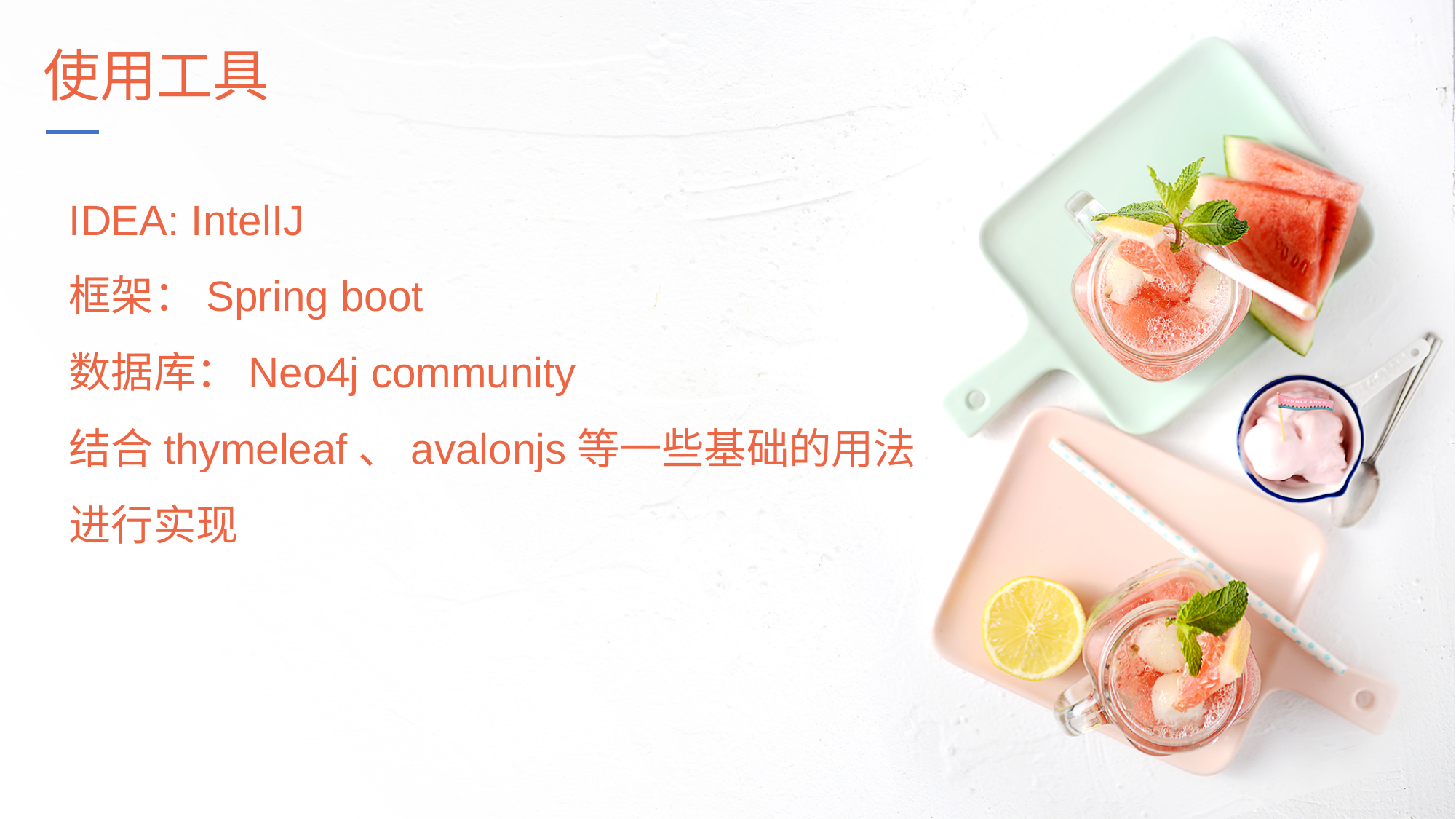

使用工具
IDEA: IntelIJ
框架：Spring boot
数据库：Neo4j community
结合thymeleaf、avalonjs等一些基础的用法进行实现